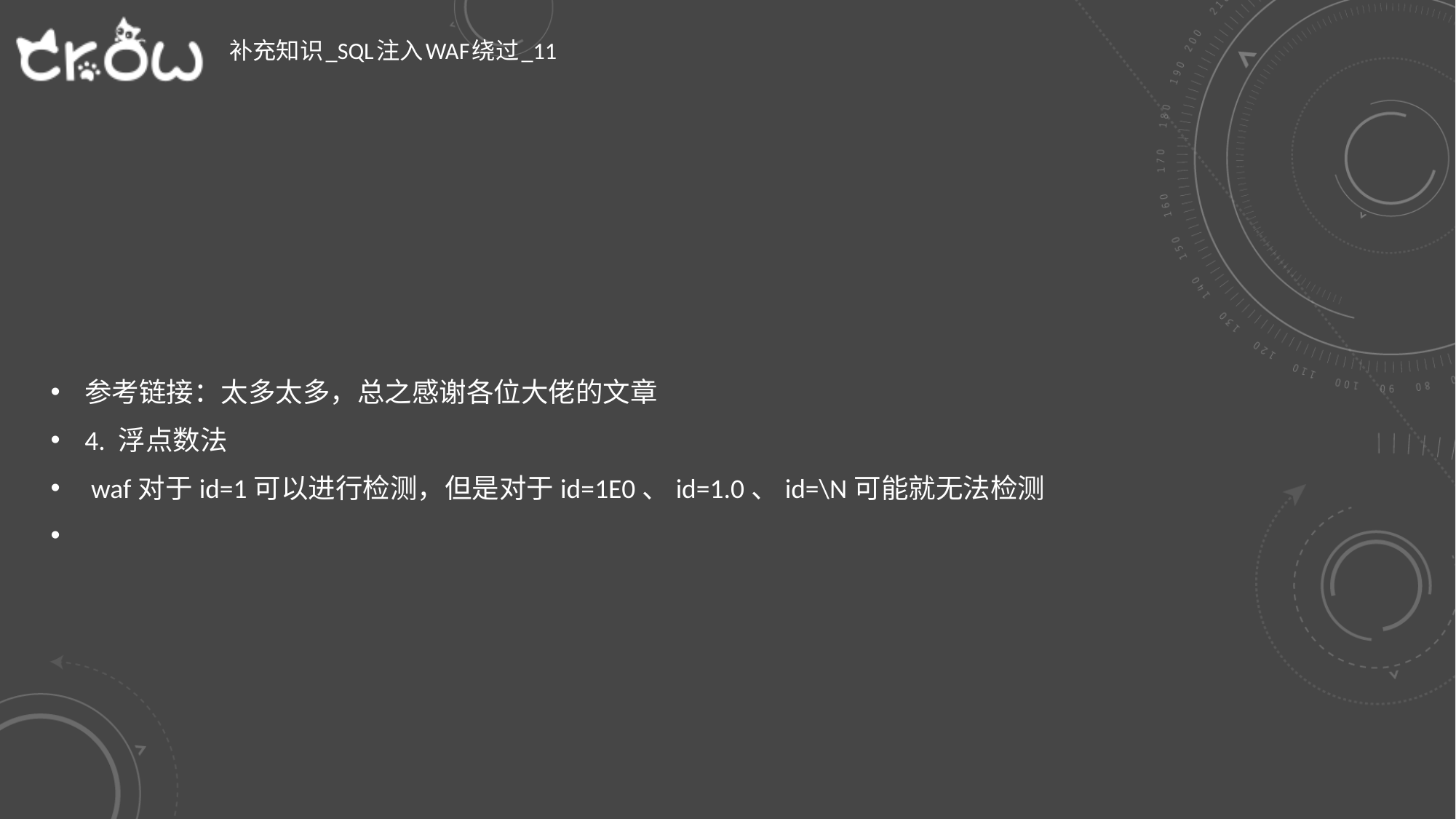

# 补充知识_sql注入WAF绕过_11
参考链接：太多太多，总之感谢各位大佬的文章
4. 浮点数法
 waf对于id=1可以进行检测，但是对于id=1E0、id=1.0、id=\N可能就无法检测